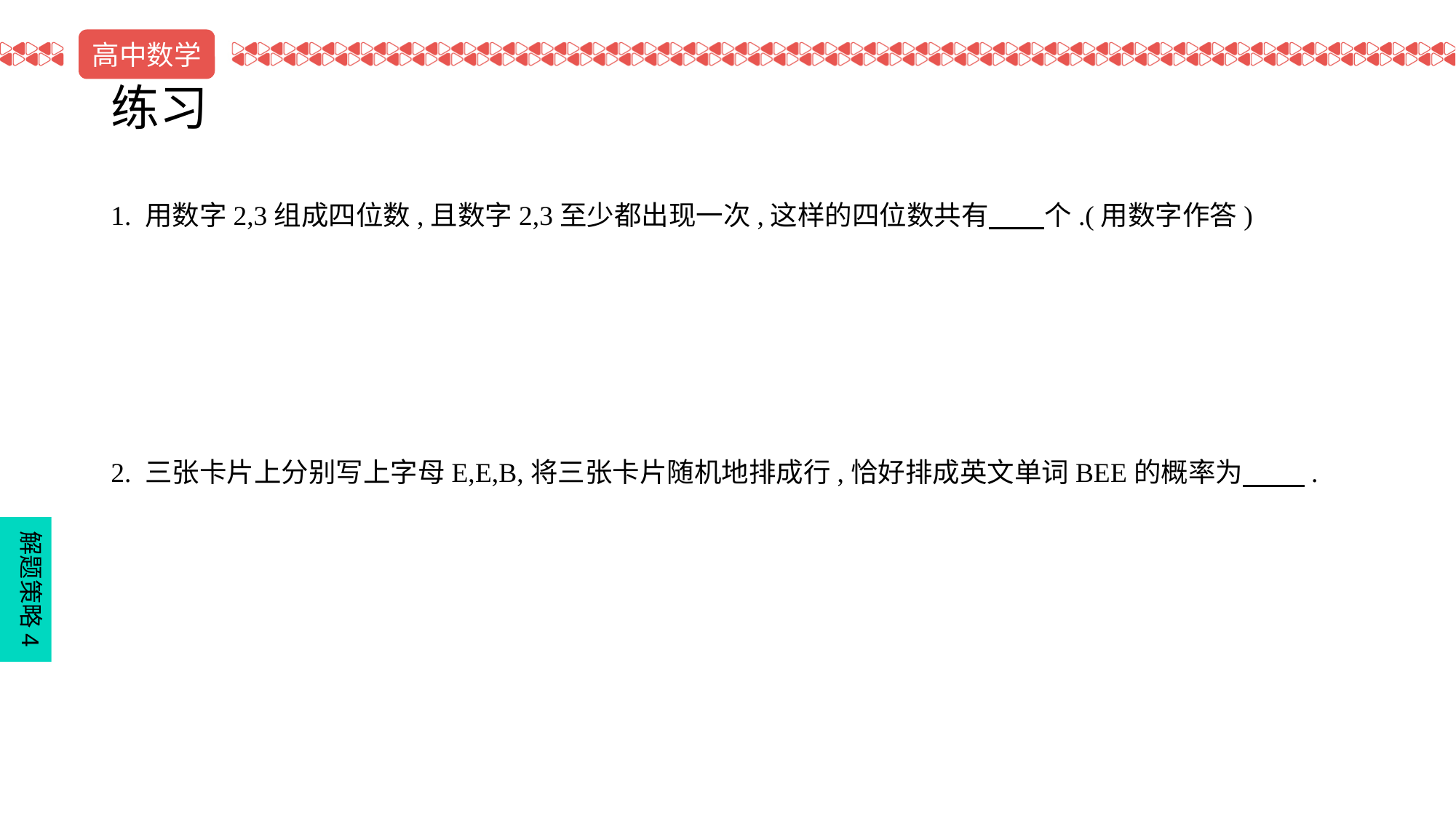

# 练习
1. 用数字2,3组成四位数,且数字2,3至少都出现一次,这样的四位数共有         个.(用数字作答)

2. 三张卡片上分别写上字母E,E,B,将三张卡片随机地排成行,恰好排成英文单词BEE的概率为          .
解题策略4
33